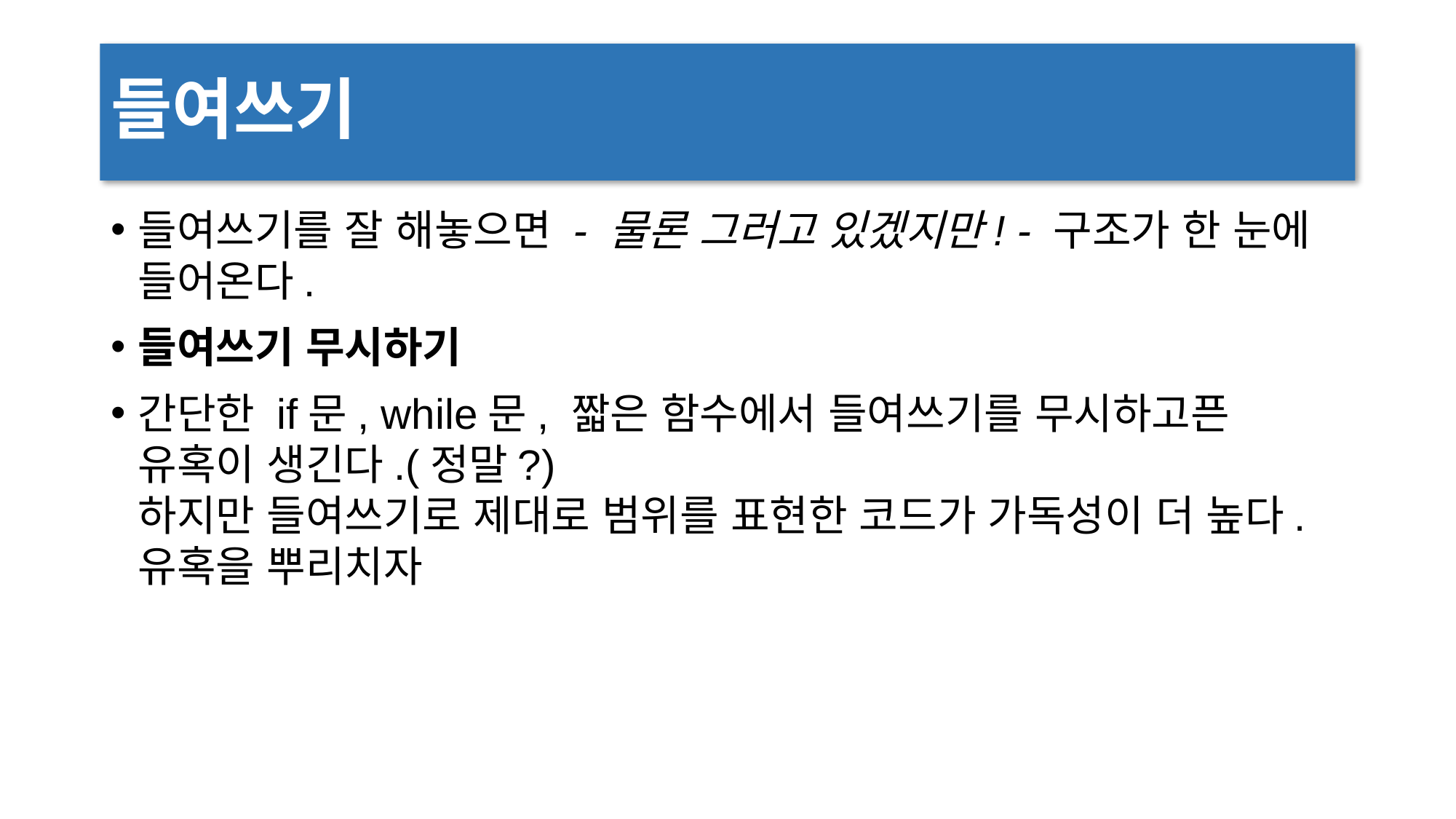

# 들여쓰기
들여쓰기를 잘 해놓으면 - 물론 그러고 있겠지만! - 구조가 한 눈에 들어온다.
들여쓰기 무시하기
간단한 if문, while문, 짧은 함수에서 들여쓰기를 무시하고픈 유혹이 생긴다.(정말?)
하지만 들여쓰기로 제대로 범위를 표현한 코드가 가독성이 더 높다. 유혹을 뿌리치자